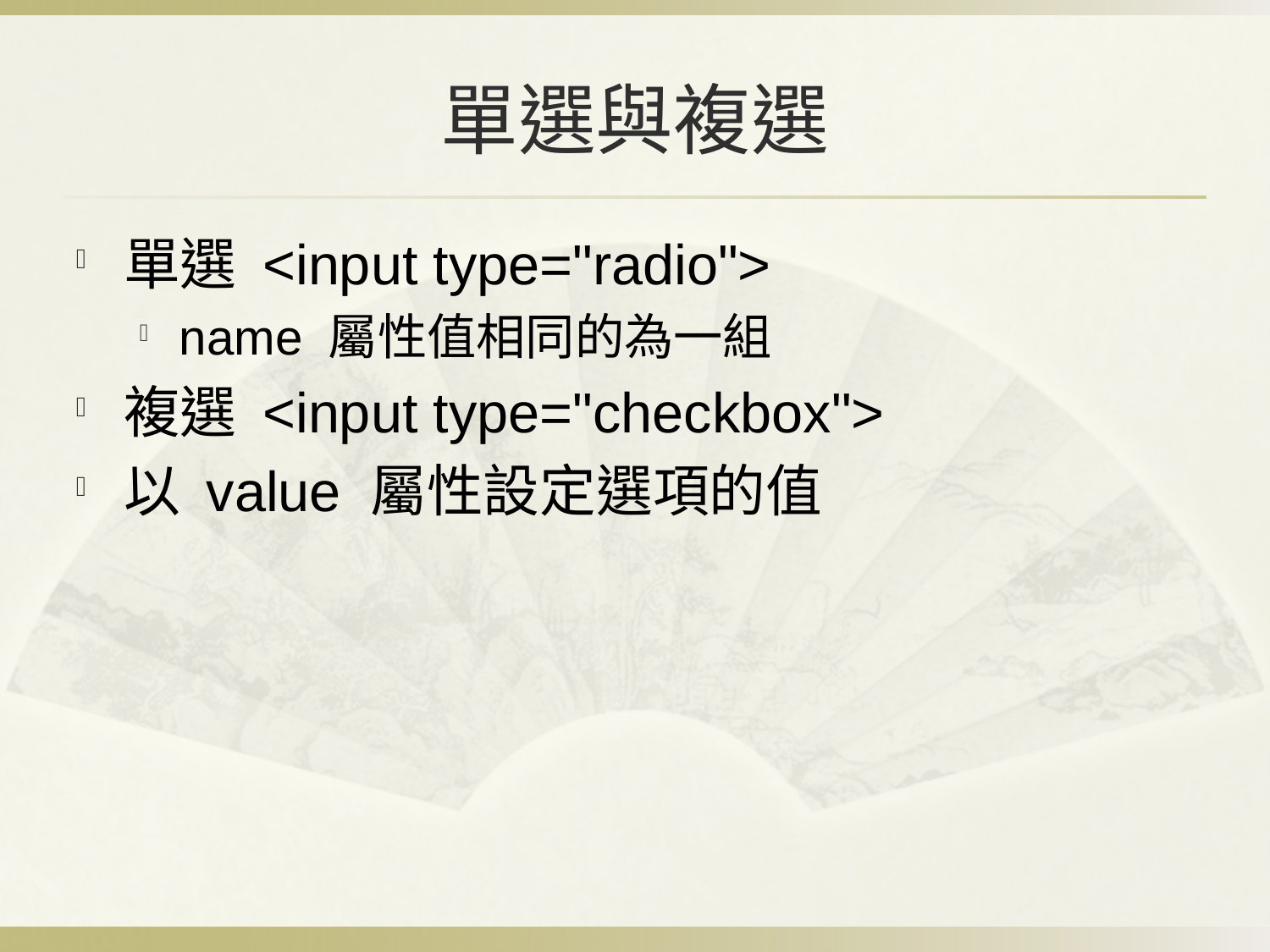

# 單選與複選
單選 <input type="radio">
name 屬性值相同的為一組
複選 <input type="checkbox">
以 value 屬性設定選項的值